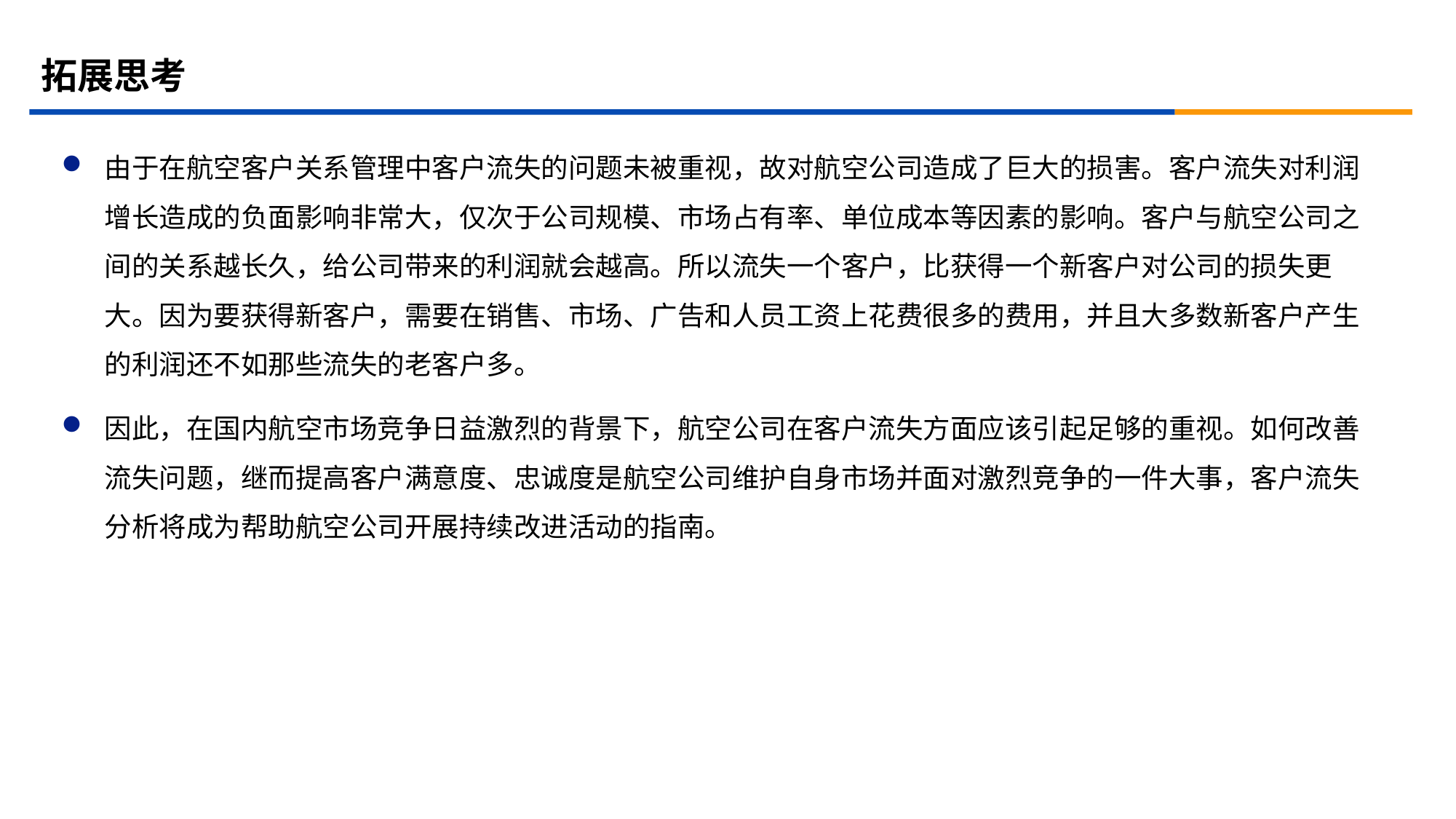

# 拓展思考
由于在航空客户关系管理中客户流失的问题未被重视，故对航空公司造成了巨大的损害。客户流失对利润增长造成的负面影响非常大，仅次于公司规模、市场占有率、单位成本等因素的影响。客户与航空公司之间的关系越长久，给公司带来的利润就会越高。所以流失一个客户，比获得一个新客户对公司的损失更大。因为要获得新客户，需要在销售、市场、广告和人员工资上花费很多的费用，并且大多数新客户产生的利润还不如那些流失的老客户多。
因此，在国内航空市场竞争日益激烈的背景下，航空公司在客户流失方面应该引起足够的重视。如何改善流失问题，继而提高客户满意度、忠诚度是航空公司维护自身市场并面对激烈竞争的一件大事，客户流失分析将成为帮助航空公司开展持续改进活动的指南。